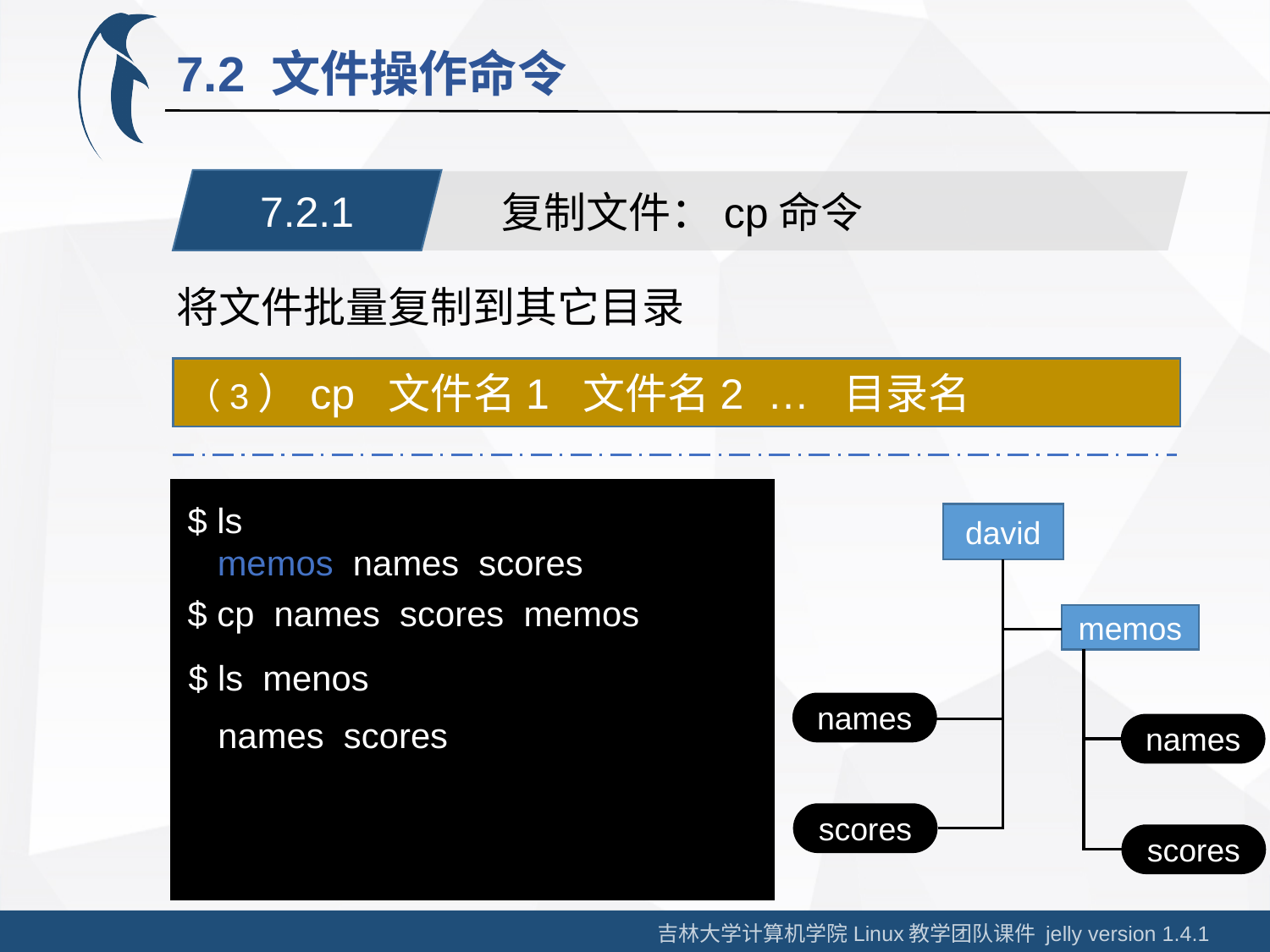

7.2 文件操作命令
7.2.1
复制文件：cp命令
将文件批量复制到其它目录
（3）cp  文件名1  文件名2  …  目录名

$ ls
david
memos
names
scores
   memos  names  scores
$ cp  names  scores  memos
names
scores
$ ls  menos
   names  scores